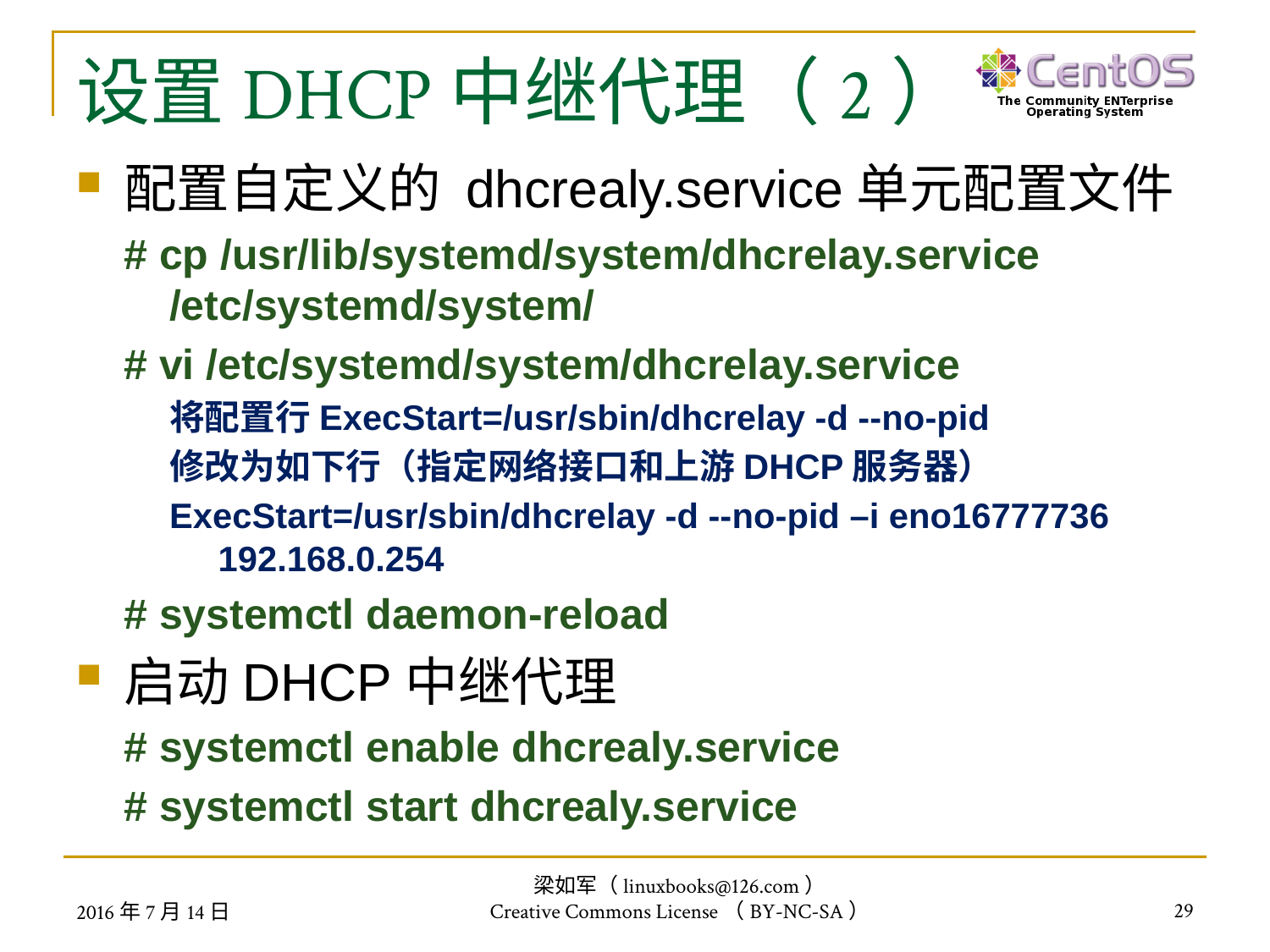

# 设置DHCP中继代理（2）
配置自定义的 dhcrealy.service单元配置文件
# cp /usr/lib/systemd/system/dhcrelay.service /etc/systemd/system/
# vi /etc/systemd/system/dhcrelay.service
将配置行ExecStart=/usr/sbin/dhcrelay -d --no-pid
修改为如下行（指定网络接口和上游DHCP服务器）
ExecStart=/usr/sbin/dhcrelay -d --no-pid –i eno16777736 192.168.0.254
# systemctl daemon-reload
启动DHCP中继代理
# systemctl enable dhcrealy.service
# systemctl start dhcrealy.service
梁如军（linuxbooks@126.com）
Creative Commons License（BY-NC-SA）
2016年7月14日
29